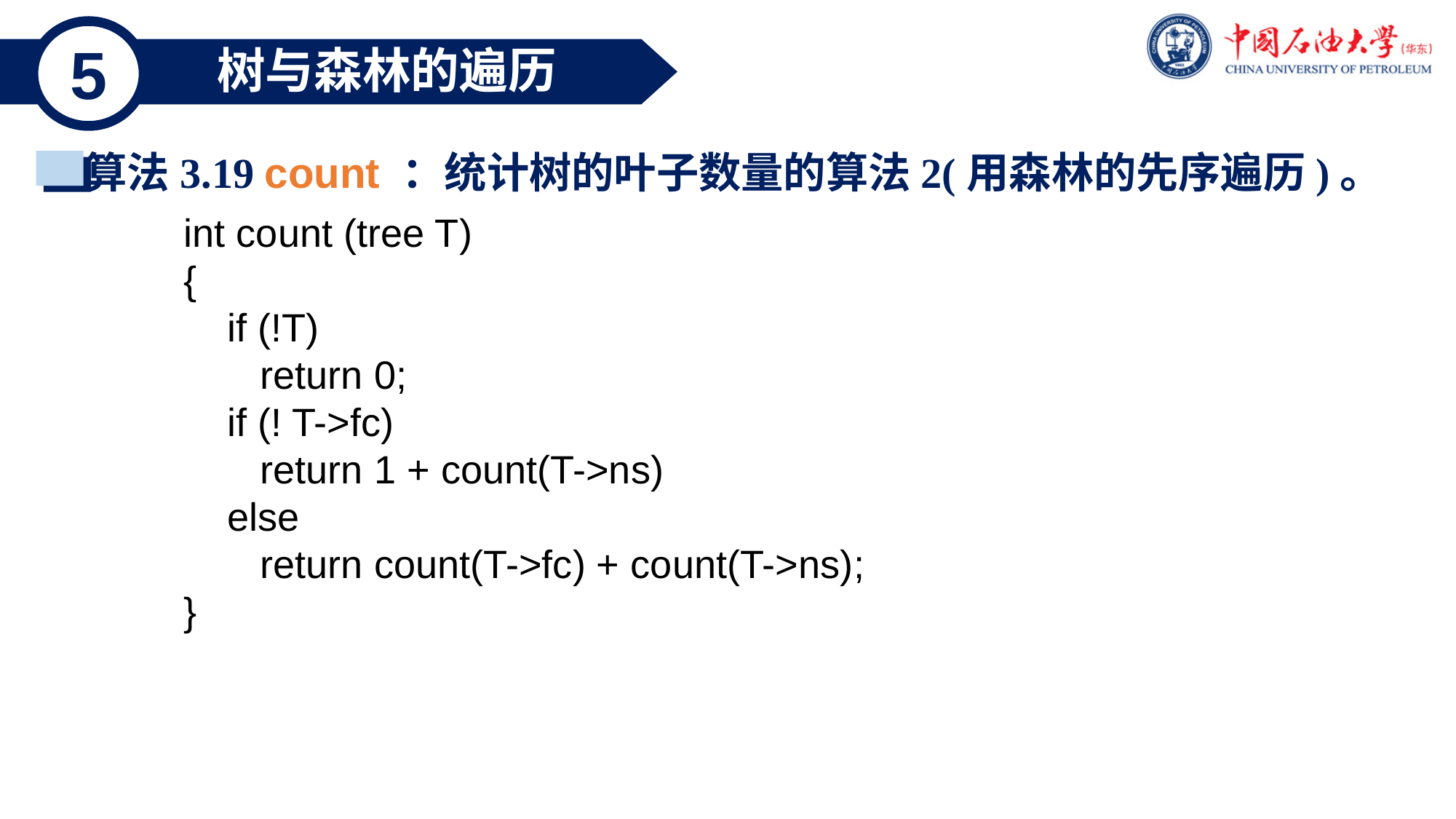

5
树与森林的遍历
算法3.19 count ：统计树的叶子数量的算法2(用森林的先序遍历)。

int count (tree T)
{
    if (!T)
       return 0;
    if (! T->fc)
       return 1 + count(T->ns)
    else
       return count(T->fc) + count(T->ns);
}